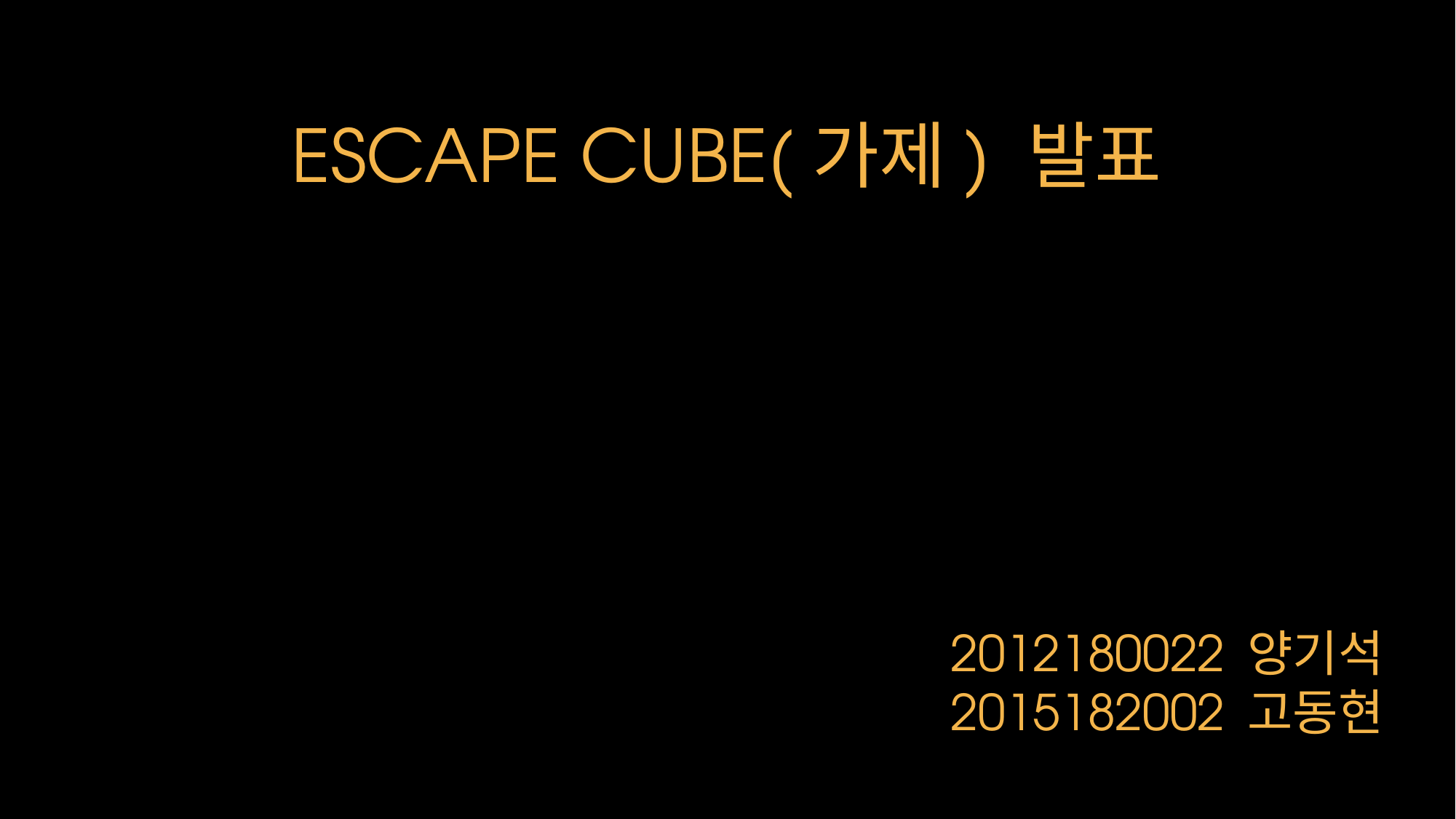

# Escape Cube(가제) 발표
2012180022 양기석
2015182002 고동현